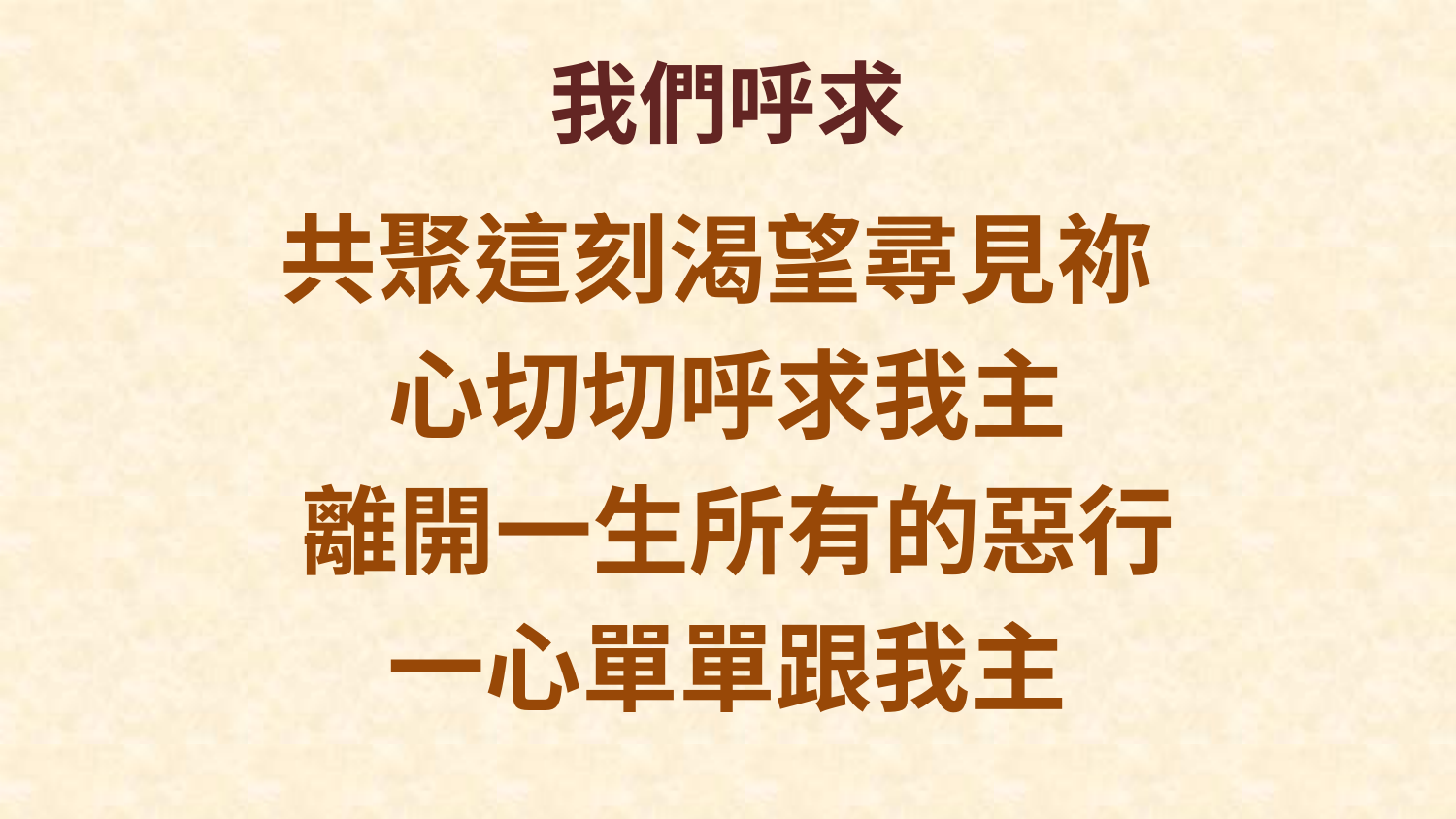

# 我們呼求
共聚這刻渴望尋見祢
心切切呼求我主
 離開一生所有的惡行
一心單單跟我主